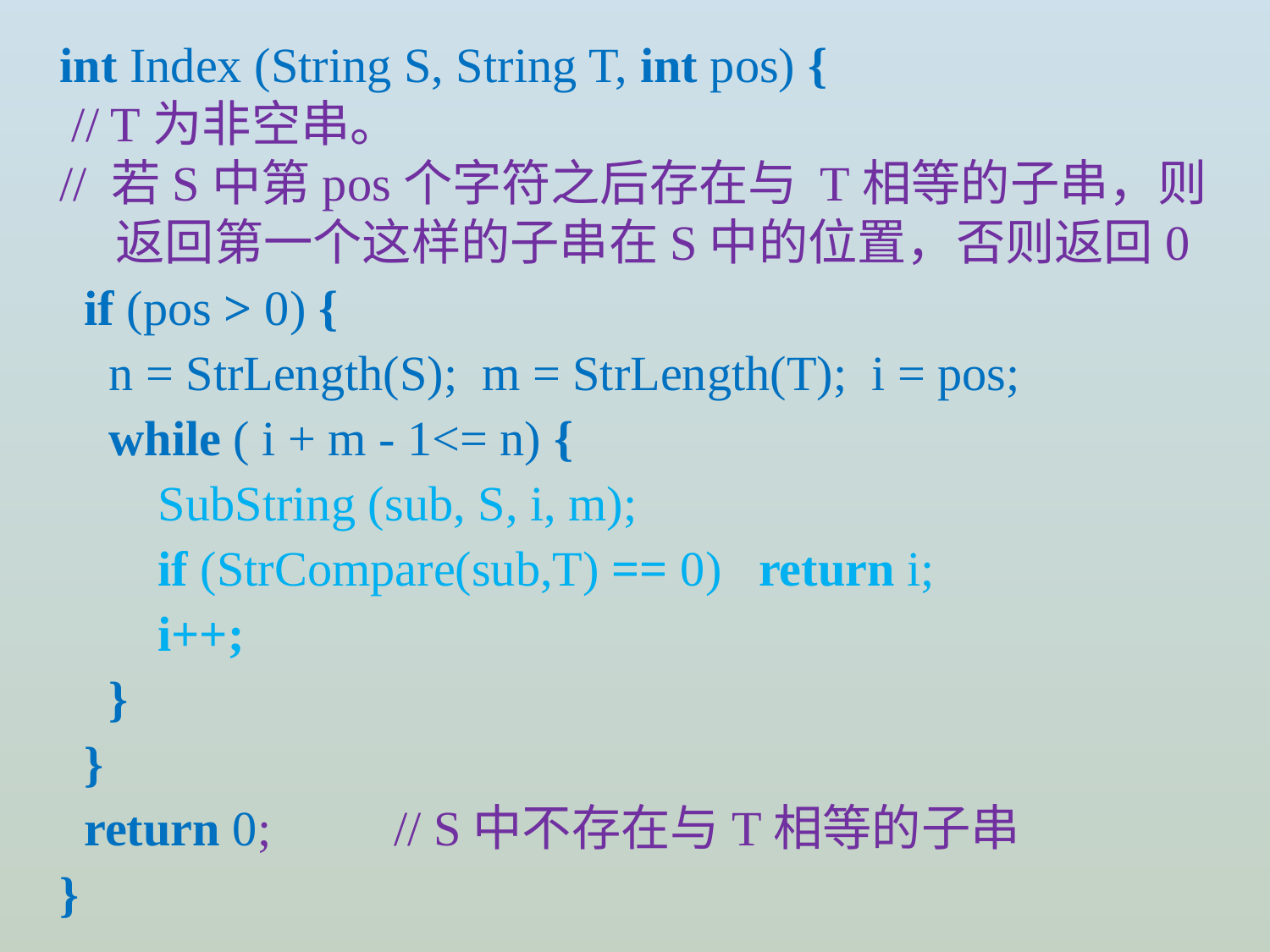

int Index (String S, String T, int pos) {
 // T为非空串。
// 若S中第pos个字符之后存在与 T相等的子串，则
    返回第一个这样的子串在S中的位置，否则返回0
  if (pos > 0) {
    n = StrLength(S);  m = StrLength(T);  i = pos;
    while ( i + m - 1<= n) {
        SubString (sub, S, i, m);
        if (StrCompare(sub,T) == 0)   return i;
        i++;
    }
  }
  return 0;          // S中不存在与T相等的子串
}